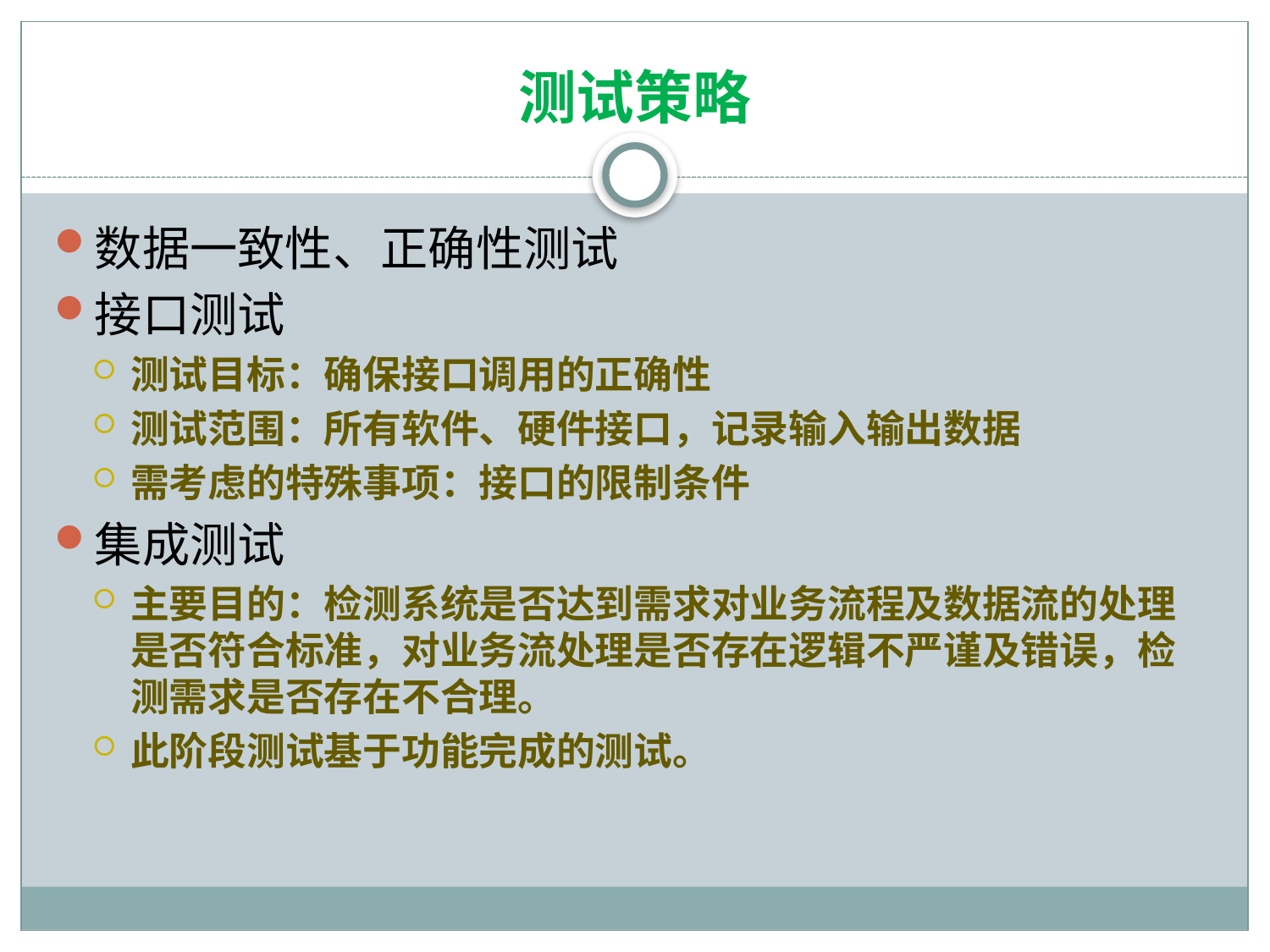

# 测试策略
数据一致性、正确性测试
接口测试
测试目标：确保接口调用的正确性
测试范围：所有软件、硬件接口，记录输入输出数据
需考虑的特殊事项：接口的限制条件
集成测试
主要目的：检测系统是否达到需求对业务流程及数据流的处理是否符合标准，对业务流处理是否存在逻辑不严谨及错误，检测需求是否存在不合理。
此阶段测试基于功能完成的测试。